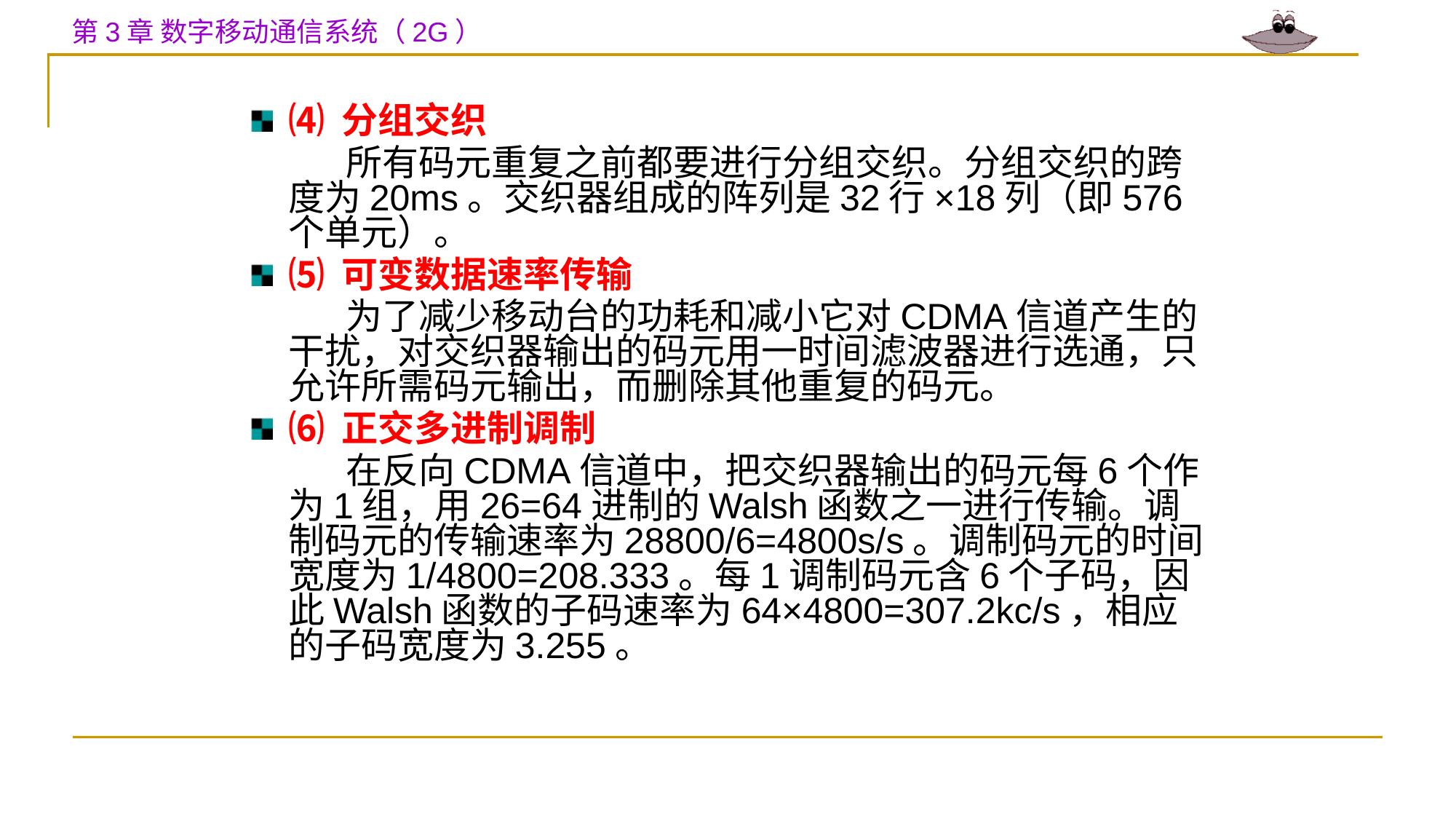

⑷ 分组交织
           所有码元重复之前都要进行分组交织。分组交织的跨度为20ms。交织器组成的阵列是32行×18列（即576个单元）。
⑸ 可变数据速率传输
           为了减少移动台的功耗和减小它对CDMA信道产生的干扰，对交织器输出的码元用一时间滤波器进行选通，只允许所需码元输出，而删除其他重复的码元。
⑹ 正交多进制调制
           在反向CDMA信道中，把交织器输出的码元每6个作为1组，用26=64进制的Walsh函数之一进行传输。调制码元的传输速率为28800/6=4800s/s。调制码元的时间宽度为1/4800=208.333。每1调制码元含6个子码，因此Walsh函数的子码速率为64×4800=307.2kc/s，相应的子码宽度为3.255。